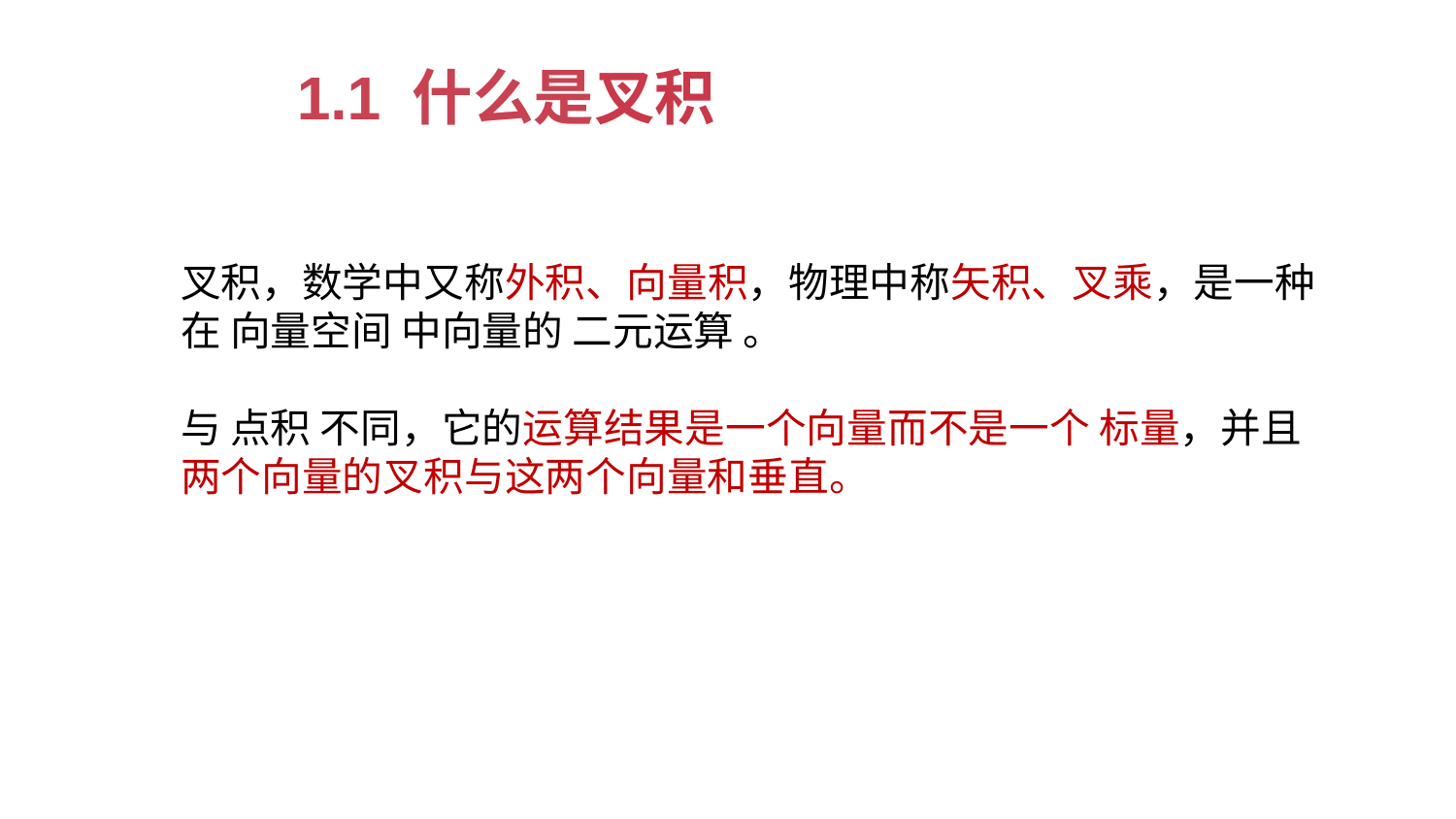

1.1 什么是叉积
叉积，数学中又称外积、向量积，物理中称矢积、叉乘，是一种在 向量空间 中向量的 二元运算 。

与 点积 不同，它的运算结果是一个向量而不是一个 标量，并且两个向量的叉积与这两个向量和垂直。